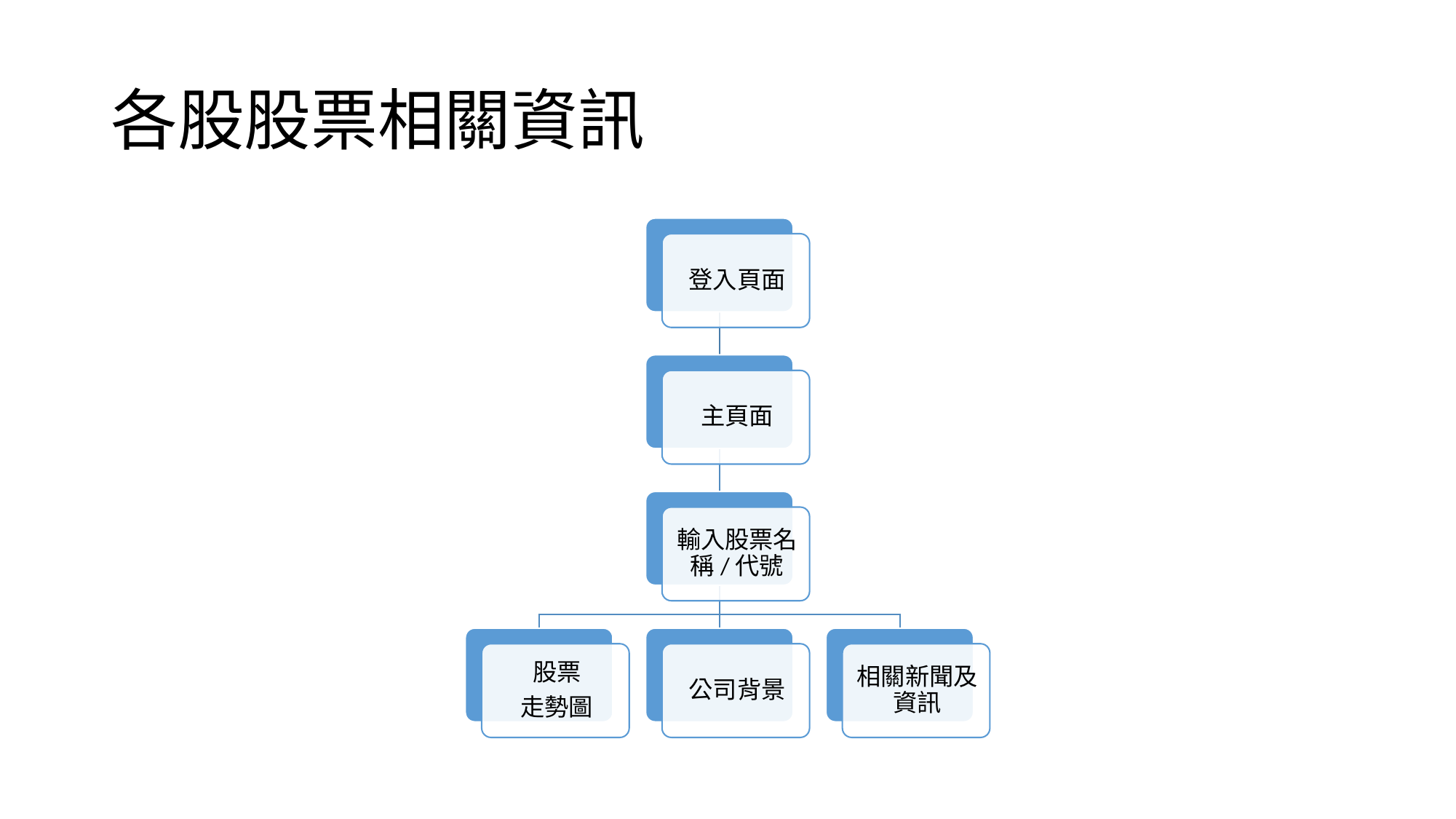

# 各股股票相關資訊
登入頁面
主頁面
輸入股票名稱/代號
股票
走勢圖
公司背景
相關新聞及資訊